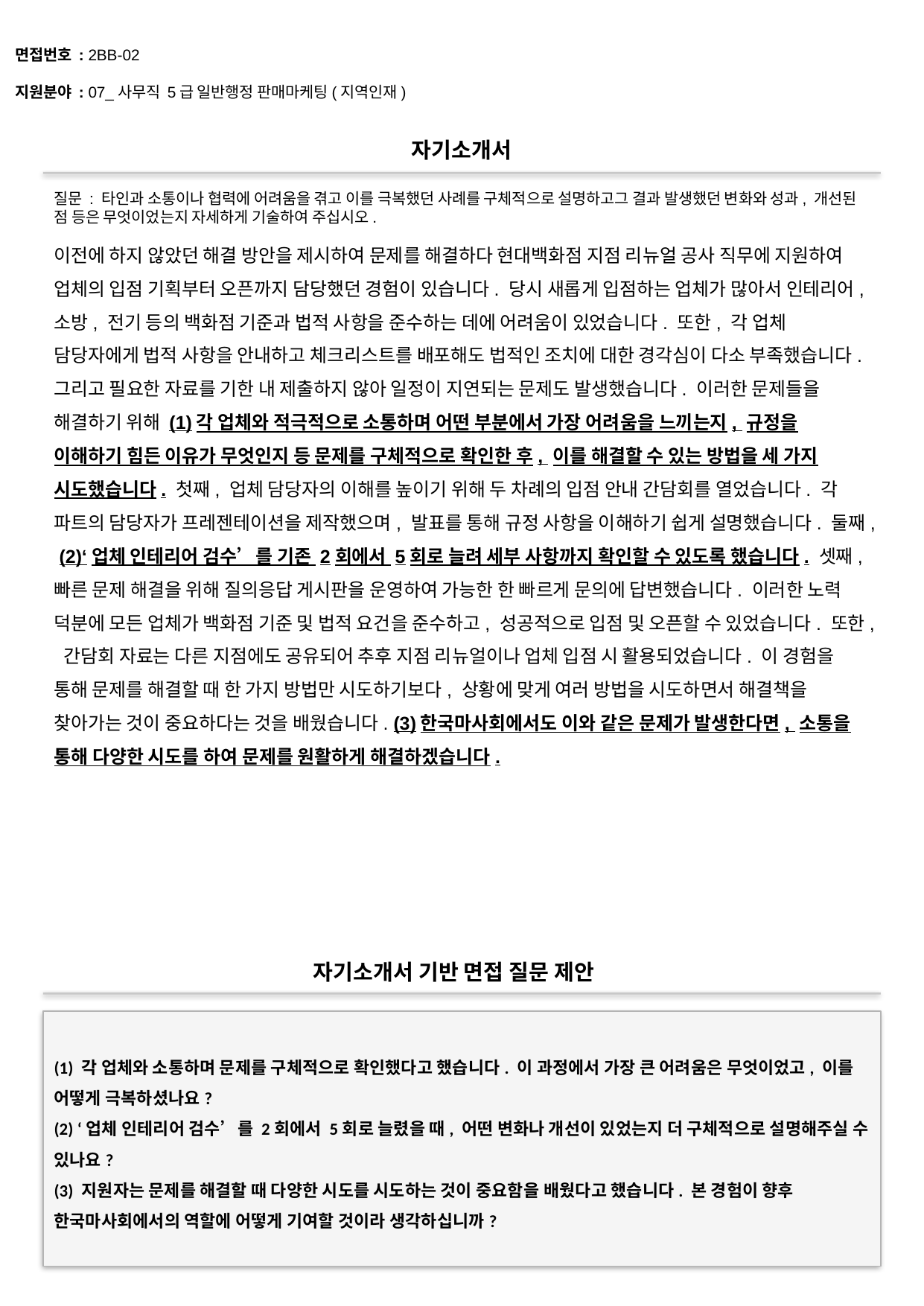

면접번호 : 2BB-02

지원분야 : 07_사무직 5급 일반행정 판매마케팅(지역인재)
#

자기소개서

질문 : 타인과 소통이나 협력에 어려움을 겪고 이를 극복했던 사례를 구체적으로 설명하고그 결과 발생했던 변화와 성과, 개선된 점 등은 무엇이었는지 자세하게 기술하여 주십시오.

이전에 하지 않았던 해결 방안을 제시하여 문제를 해결하다 현대백화점 지점 리뉴얼 공사 직무에 지원하여 업체의 입점 기획부터 오픈까지 담당했던 경험이 있습니다. 당시 새롭게 입점하는 업체가 많아서 인테리어, 소방, 전기 등의 백화점 기준과 법적 사항을 준수하는 데에 어려움이 있었습니다. 또한, 각 업체 담당자에게 법적 사항을 안내하고 체크리스트를 배포해도 법적인 조치에 대한 경각심이 다소 부족했습니다. 그리고 필요한 자료를 기한 내 제출하지 않아 일정이 지연되는 문제도 발생했습니다. 이러한 문제들을 해결하기 위해 (1)각 업체와 적극적으로 소통하며 어떤 부분에서 가장 어려움을 느끼는지, 규정을 이해하기 힘든 이유가 무엇인지 등 문제를 구체적으로 확인한 후, 이를 해결할 수 있는 방법을 세 가지 시도했습니다. 첫째, 업체 담당자의 이해를 높이기 위해 두 차례의 입점 안내 간담회를 열었습니다. 각 파트의 담당자가 프레젠테이션을 제작했으며, 발표를 통해 규정 사항을 이해하기 쉽게 설명했습니다. 둘째, (2)‘업체 인테리어 검수’를 기존 2회에서 5회로 늘려 세부 사항까지 확인할 수 있도록 했습니다. 셋째, 빠른 문제 해결을 위해 질의응답 게시판을 운영하여 가능한 한 빠르게 문의에 답변했습니다. 이러한 노력 덕분에 모든 업체가 백화점 기준 및 법적 요건을 준수하고, 성공적으로 입점 및 오픈할 수 있었습니다. 또한, 간담회 자료는 다른 지점에도 공유되어 추후 지점 리뉴얼이나 업체 입점 시 활용되었습니다. 이 경험을 통해 문제를 해결할 때 한 가지 방법만 시도하기보다, 상황에 맞게 여러 방법을 시도하면서 해결책을 찾아가는 것이 중요하다는 것을 배웠습니다. (3)한국마사회에서도 이와 같은 문제가 발생한다면, 소통을 통해 다양한 시도를 하여 문제를 원활하게 해결하겠습니다.

자기소개서 기반 면접 질문 제안

(1) 각 업체와 소통하며 문제를 구체적으로 확인했다고 했습니다. 이 과정에서 가장 큰 어려움은 무엇이었고, 이를 어떻게 극복하셨나요?
(2) ‘업체 인테리어 검수’를 2회에서 5회로 늘렸을 때, 어떤 변화나 개선이 있었는지 더 구체적으로 설명해주실 수 있나요?
(3) 지원자는 문제를 해결할 때 다양한 시도를 시도하는 것이 중요함을 배웠다고 했습니다. 본 경험이 향후 한국마사회에서의 역할에 어떻게 기여할 것이라 생각하십니까?